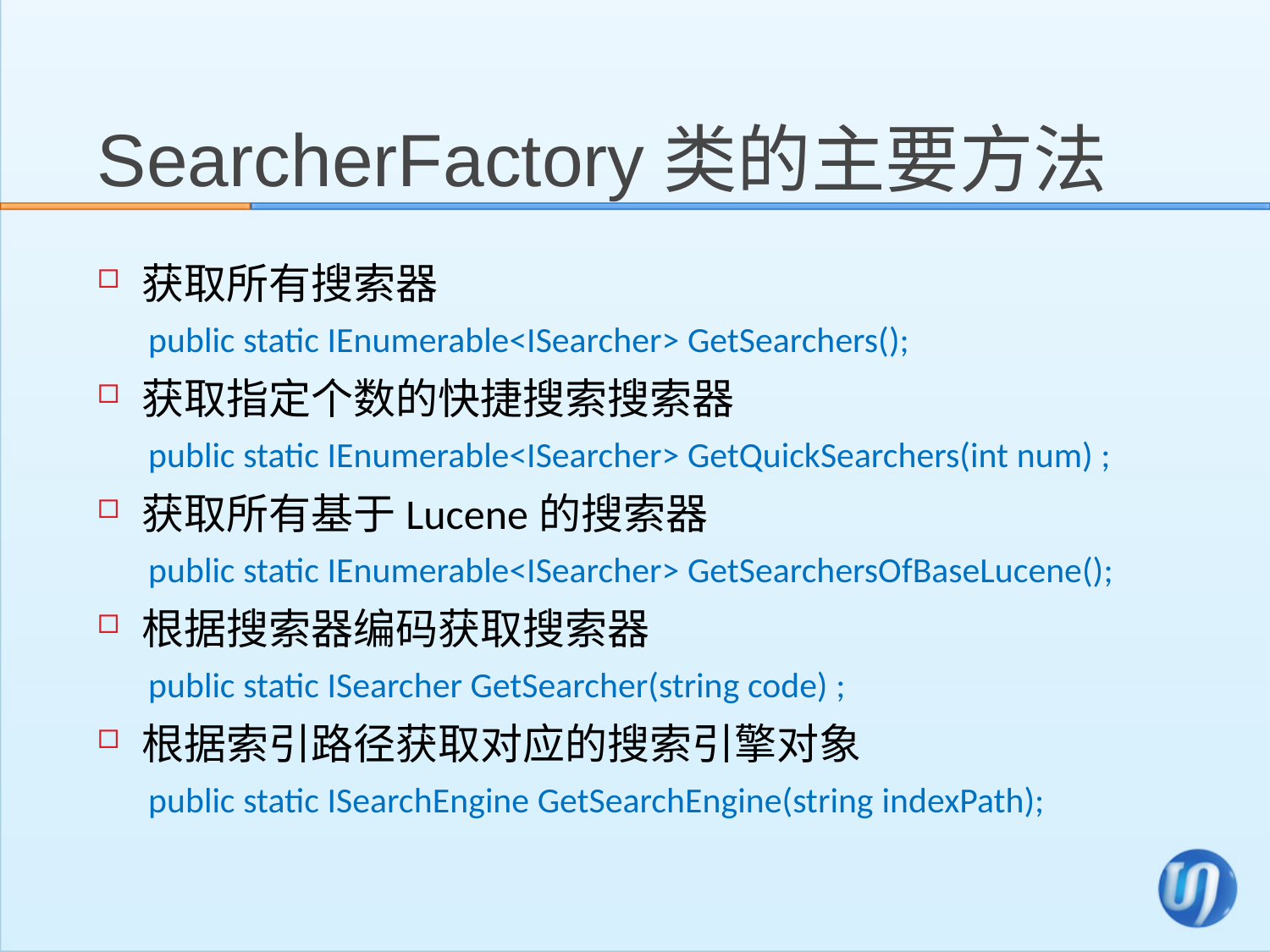

# SearcherFactory类的主要方法
获取所有搜索器
public static IEnumerable<ISearcher> GetSearchers();
获取指定个数的快捷搜索搜索器
public static IEnumerable<ISearcher> GetQuickSearchers(int num) ;
获取所有基于Lucene的搜索器
public static IEnumerable<ISearcher> GetSearchersOfBaseLucene();
根据搜索器编码获取搜索器
public static ISearcher GetSearcher(string code) ;
根据索引路径获取对应的搜索引擎对象
public static ISearchEngine GetSearchEngine(string indexPath);